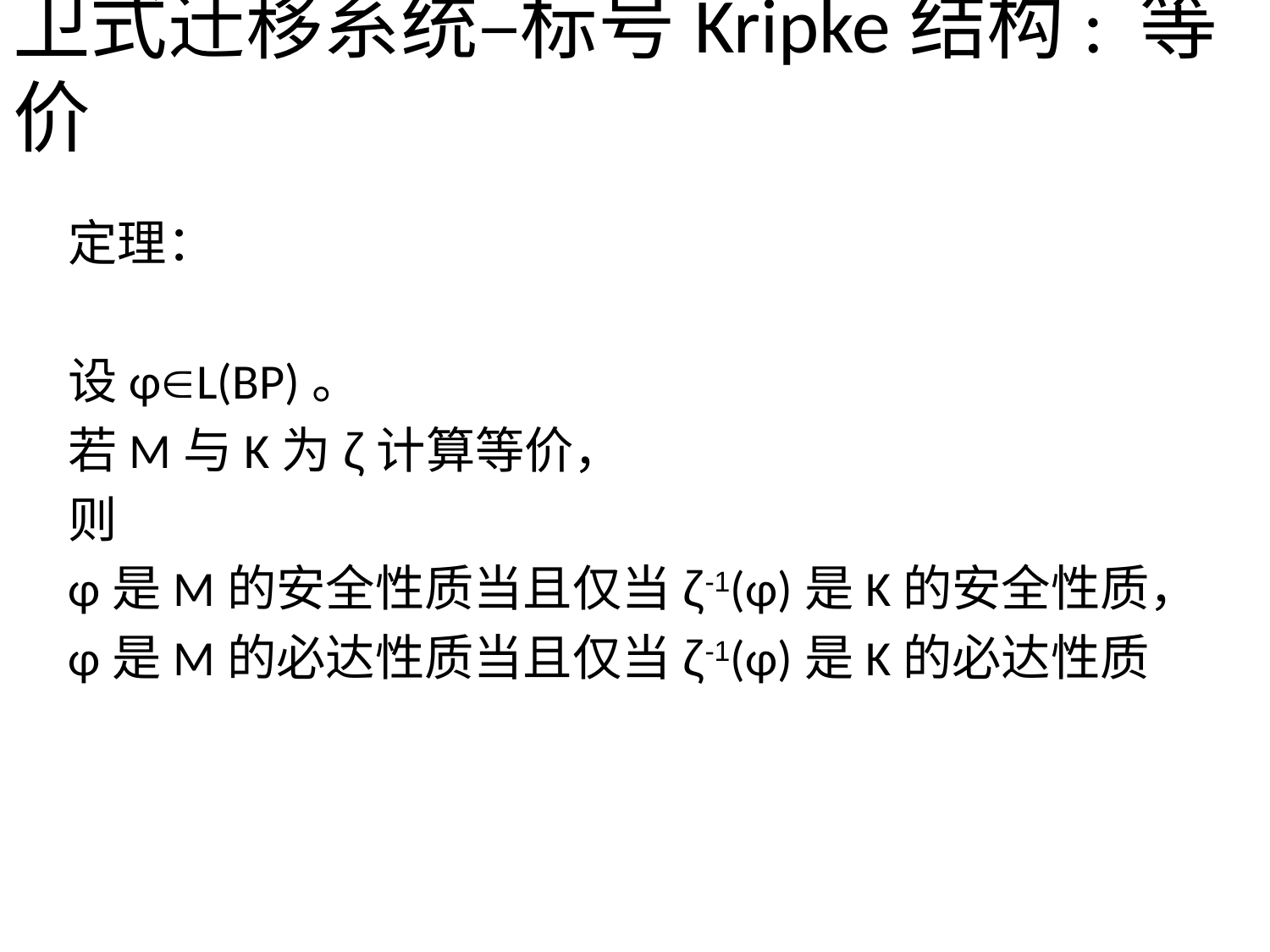

卫式迁移系统–标号Kripke结构: 等价

定理：

设φ∈L(BP)。
若M与K为ζ计算等价，
则
φ是M的安全性质当且仅当ζ-1(φ)是K的安全性质，
φ是M的必达性质当且仅当ζ-1(φ)是K的必达性质